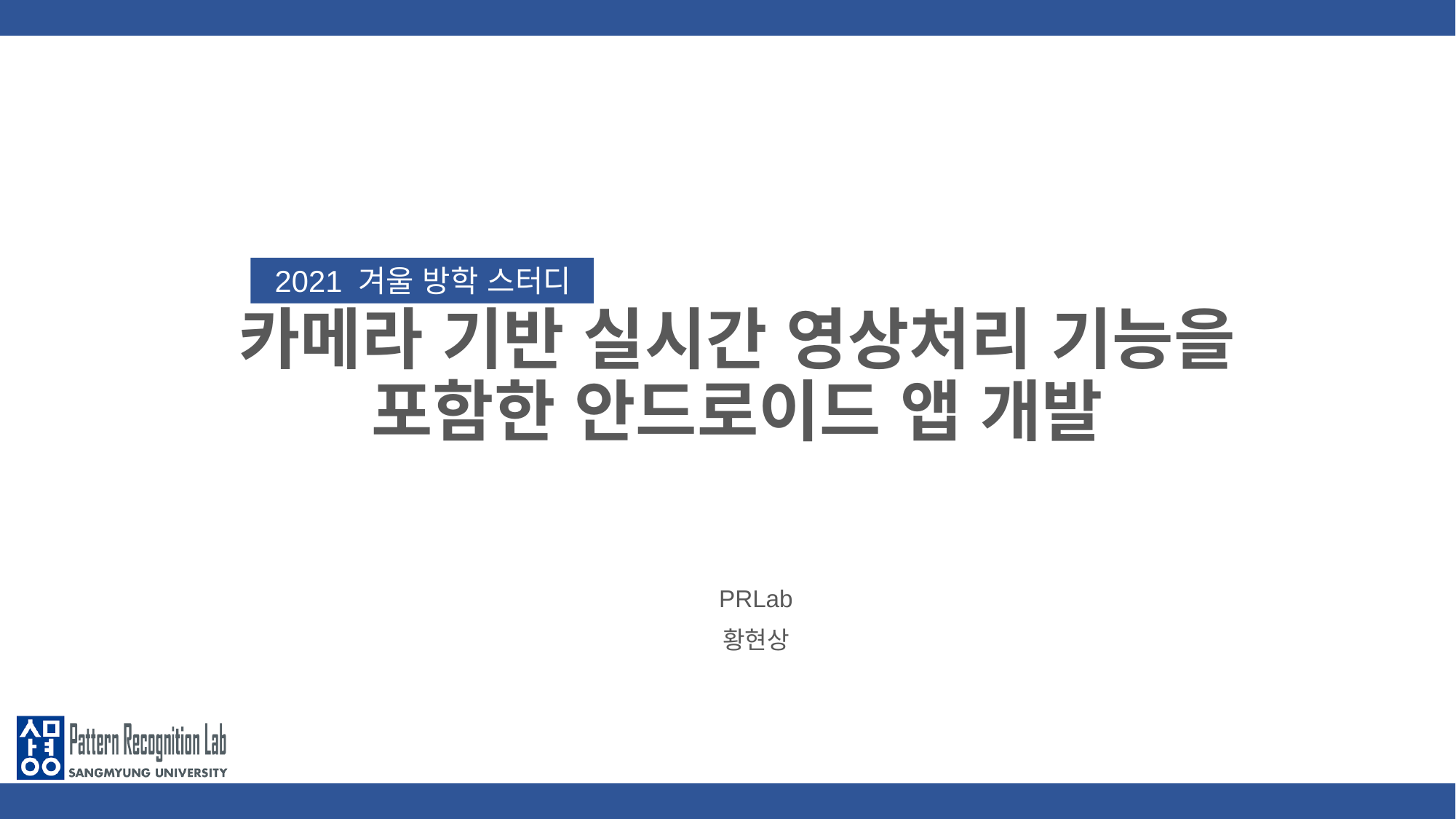

2021 겨울 방학 스터디

# 카메라 기반 실시간 영상처리 기능을 포함한 안드로이드 앱 개발
PRLab
황현상